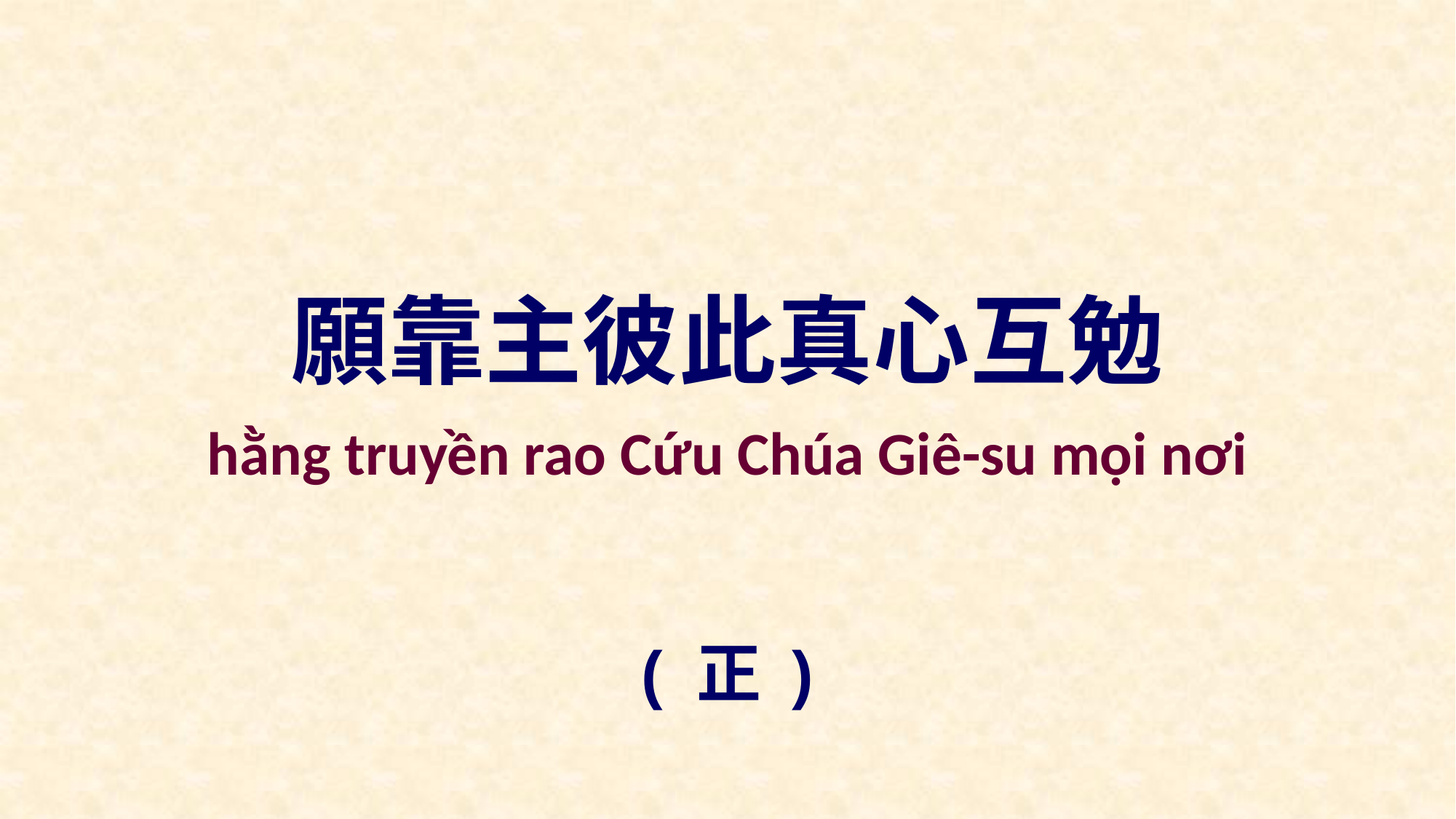

願靠主彼此真心互勉
hằng truyền rao Cứu Chúa Giê-su mọi nơi
( 正 )